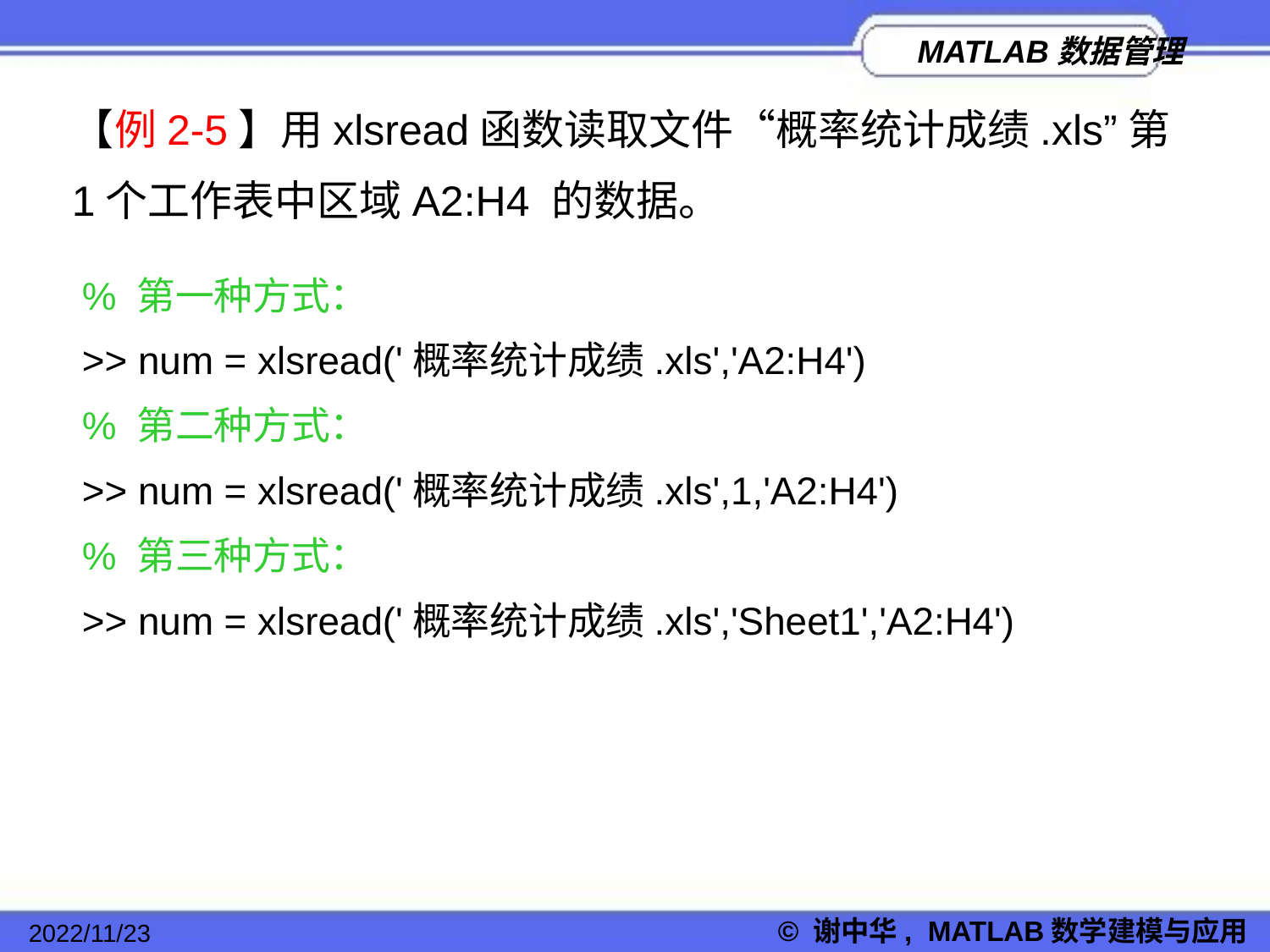

【例2-5】用xlsread函数读取文件“概率统计成绩.xls”第1个工作表中区域A2:H4 的数据。
% 第一种方式：
>> num = xlsread('概率统计成绩.xls','A2:H4')
% 第二种方式：
>> num = xlsread('概率统计成绩.xls',1,'A2:H4')
% 第三种方式：
>> num = xlsread('概率统计成绩.xls','Sheet1','A2:H4')
© 谢中华,  MATLAB数学建模与应用